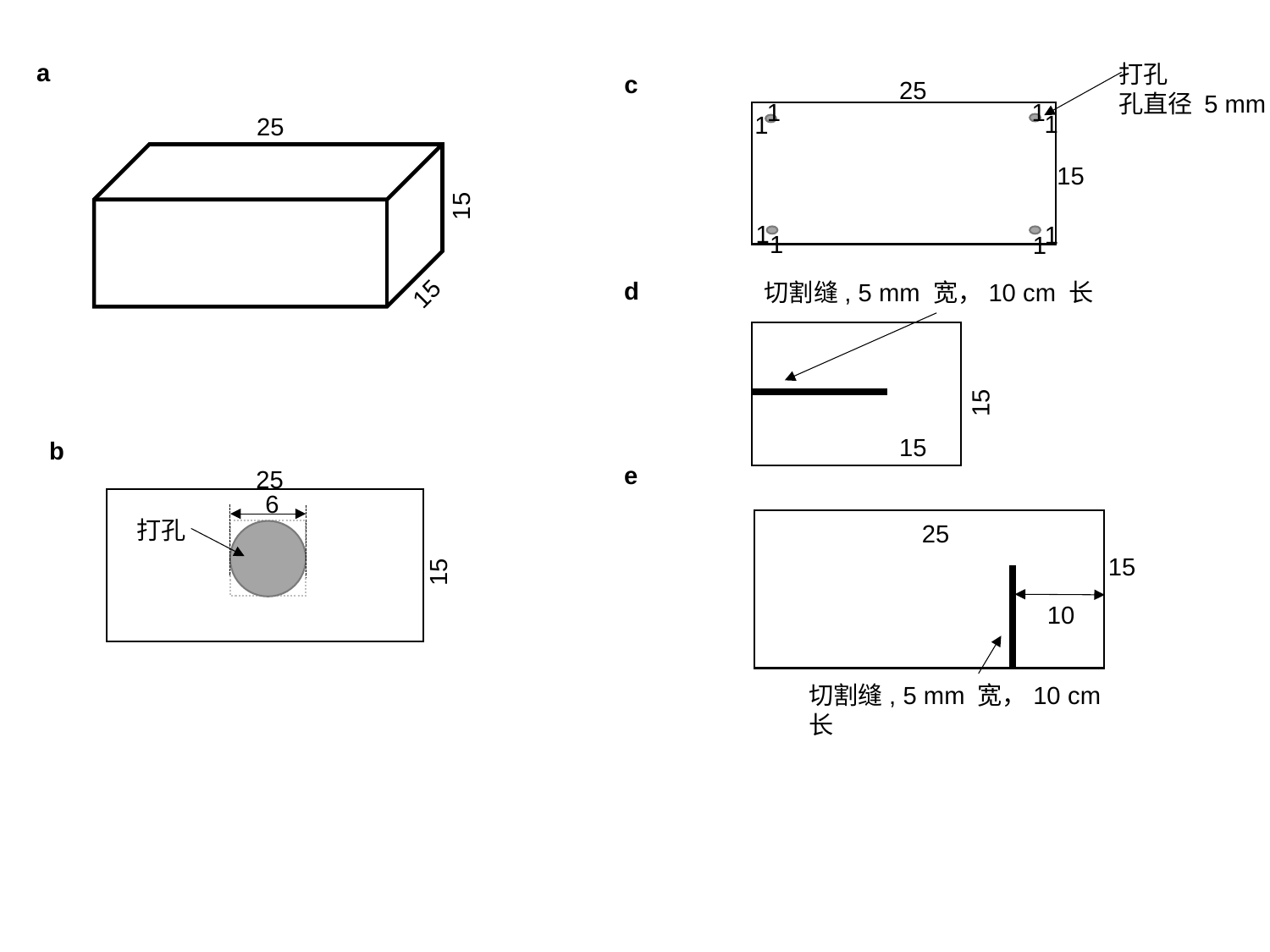

a
打孔
孔直径 5 mm
25
1
1

1
1

15
1
1
1
1

c

25

15
15
d
切割缝, 5 mm 宽，10 cm 长

15

15
b
e
25
6

打孔

15

25
15

10
切割缝, 5 mm 宽，10 cm 长